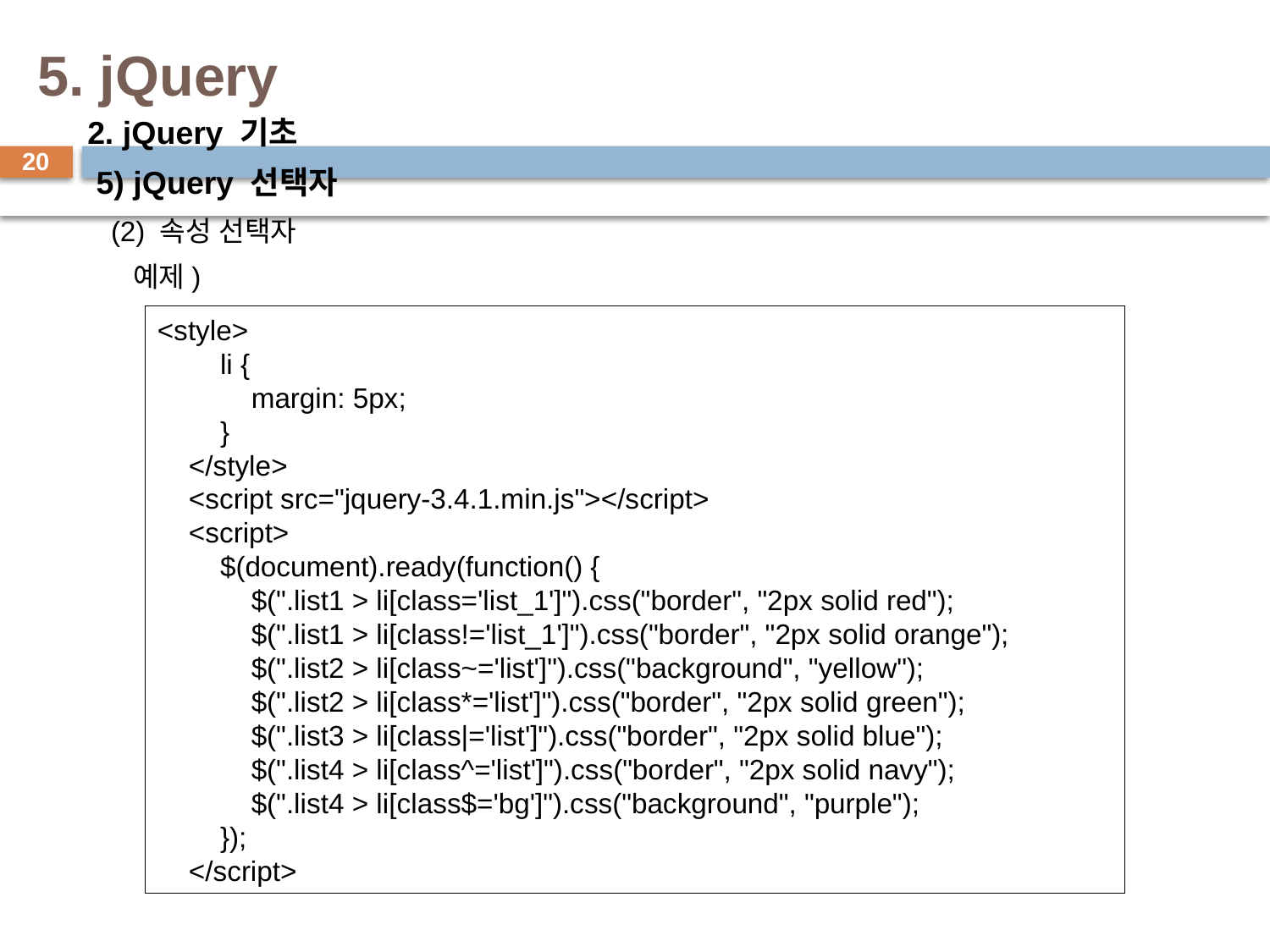

# 5. jQuery
2. jQuery 기초
 5) jQuery 선택자
   (2) 속성 선택자
     예제)

20
<style>
        li {
            margin: 5px;
        }
    </style>
    <script src="jquery-3.4.1.min.js"></script>
    <script>
        $(document).ready(function() {
            $(".list1 > li[class='list_1']").css("border", "2px solid red");
            $(".list1 > li[class!='list_1']").css("border", "2px solid orange");
            $(".list2 > li[class~='list']").css("background", "yellow");
            $(".list2 > li[class*='list']").css("border", "2px solid green");
            $(".list3 > li[class|='list']").css("border", "2px solid blue");
            $(".list4 > li[class^='list']").css("border", "2px solid navy");
            $(".list4 > li[class$='bg']").css("background", "purple");
        });
    </script>